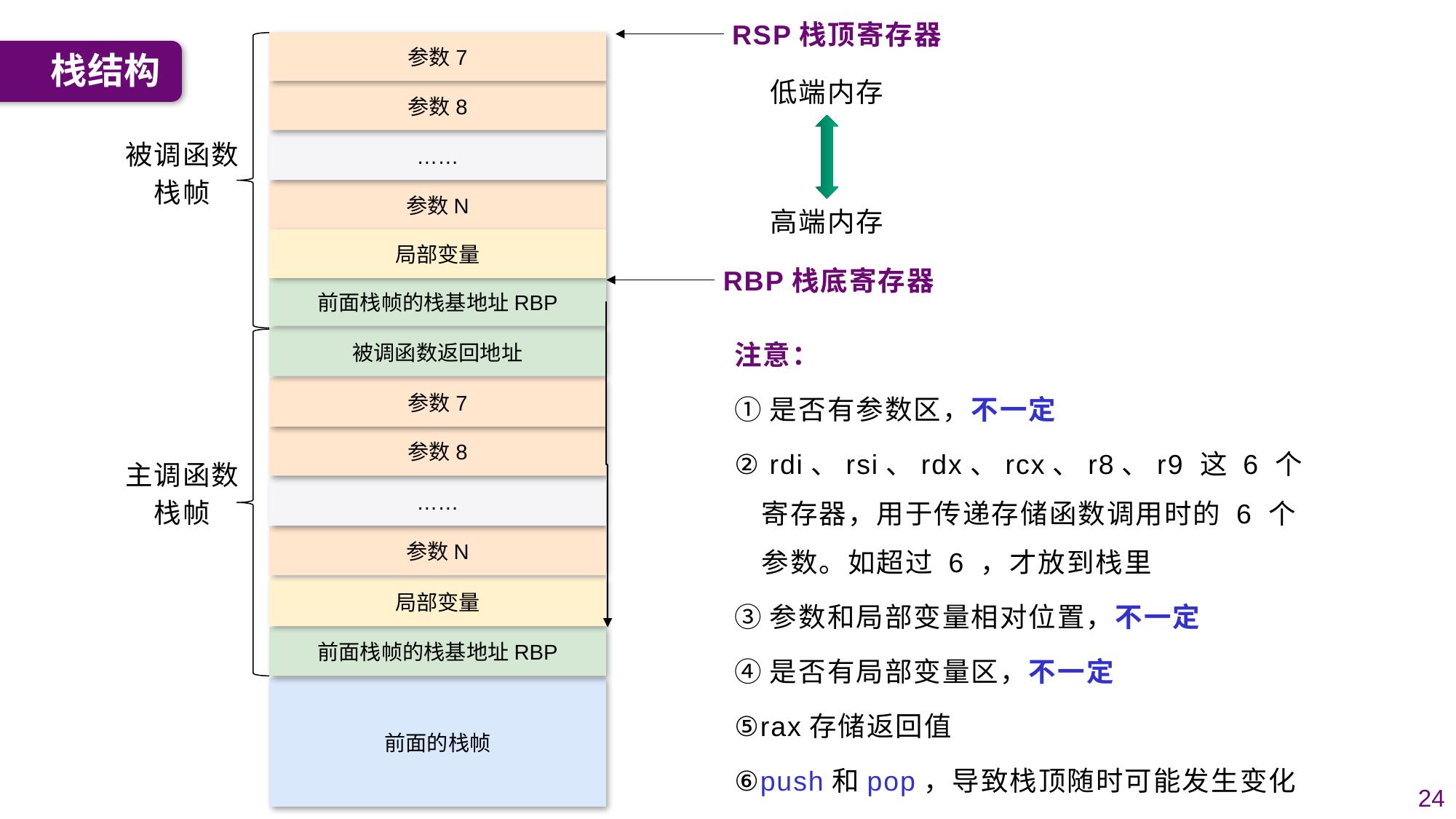

RSP栈顶寄存器
参数7

参数8
……
参数N
局部变量
前面栈帧的栈基地址RBP
被调函数返回地址

参数7
参数8
……
参数N
局部变量
前面栈帧的栈基地址RBP
前面的栈帧
被调函数
栈帧
RBP栈底寄存器
主调函数
栈帧
低端内存

高端内存
栈结构

注意：
①是否有参数区，不一定
② rdi、rsi、rdx、rcx、r8、r9 这 6 个寄存器，用于传递存储函数调用时的 6 个参数。如超过 6 ，才放到栈里
③参数和局部变量相对位置，不一定
④是否有局部变量区，不一定
⑤rax存储返回值
⑥push和pop，导致栈顶随时可能发生变化
24